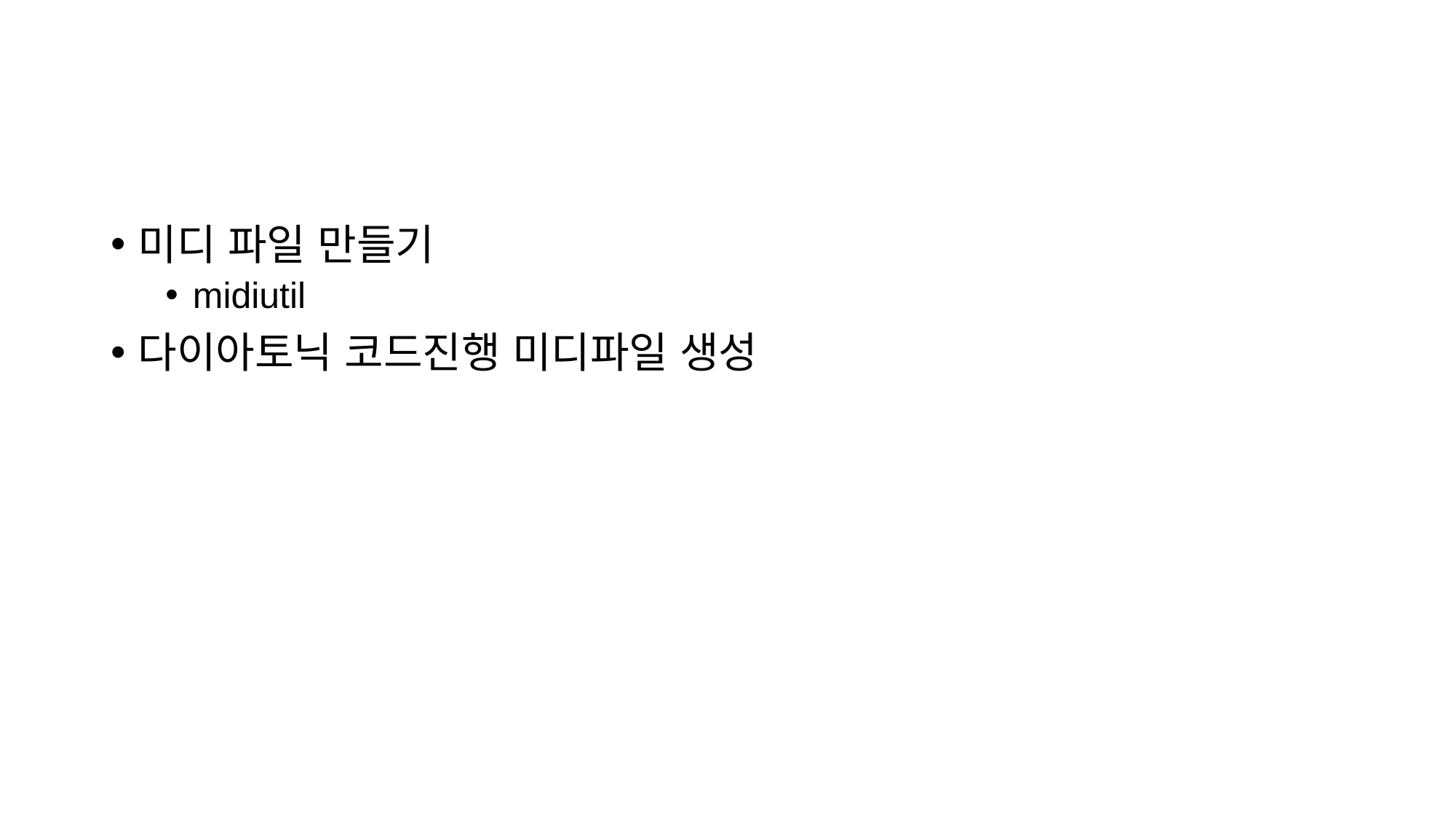

#
미디 파일 만들기
midiutil
다이아토닉 코드진행 미디파일 생성